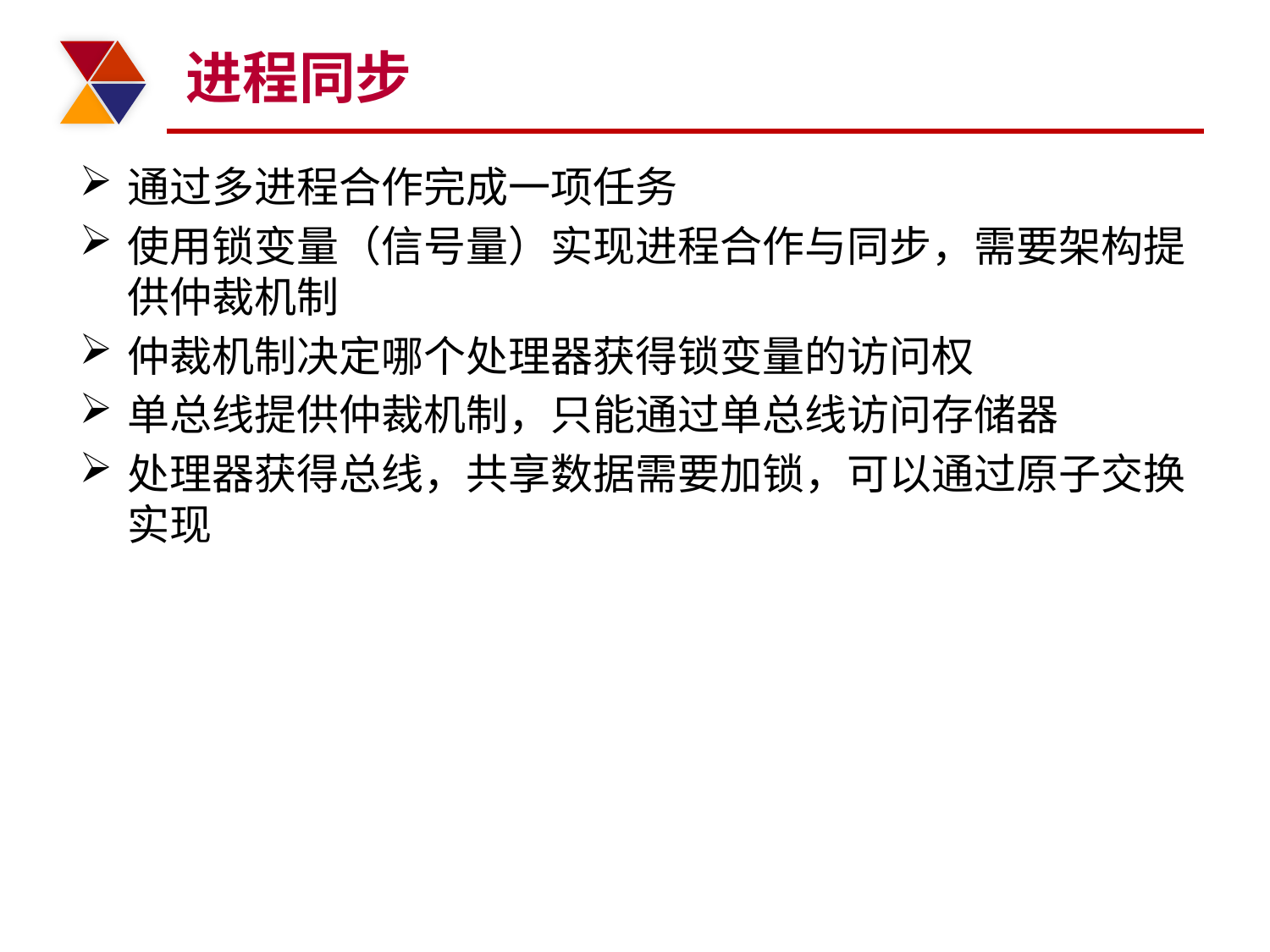

# 进程同步
通过多进程合作完成一项任务
使用锁变量（信号量）实现进程合作与同步，需要架构提供仲裁机制
仲裁机制决定哪个处理器获得锁变量的访问权
单总线提供仲裁机制，只能通过单总线访问存储器
处理器获得总线，共享数据需要加锁，可以通过原子交换实现